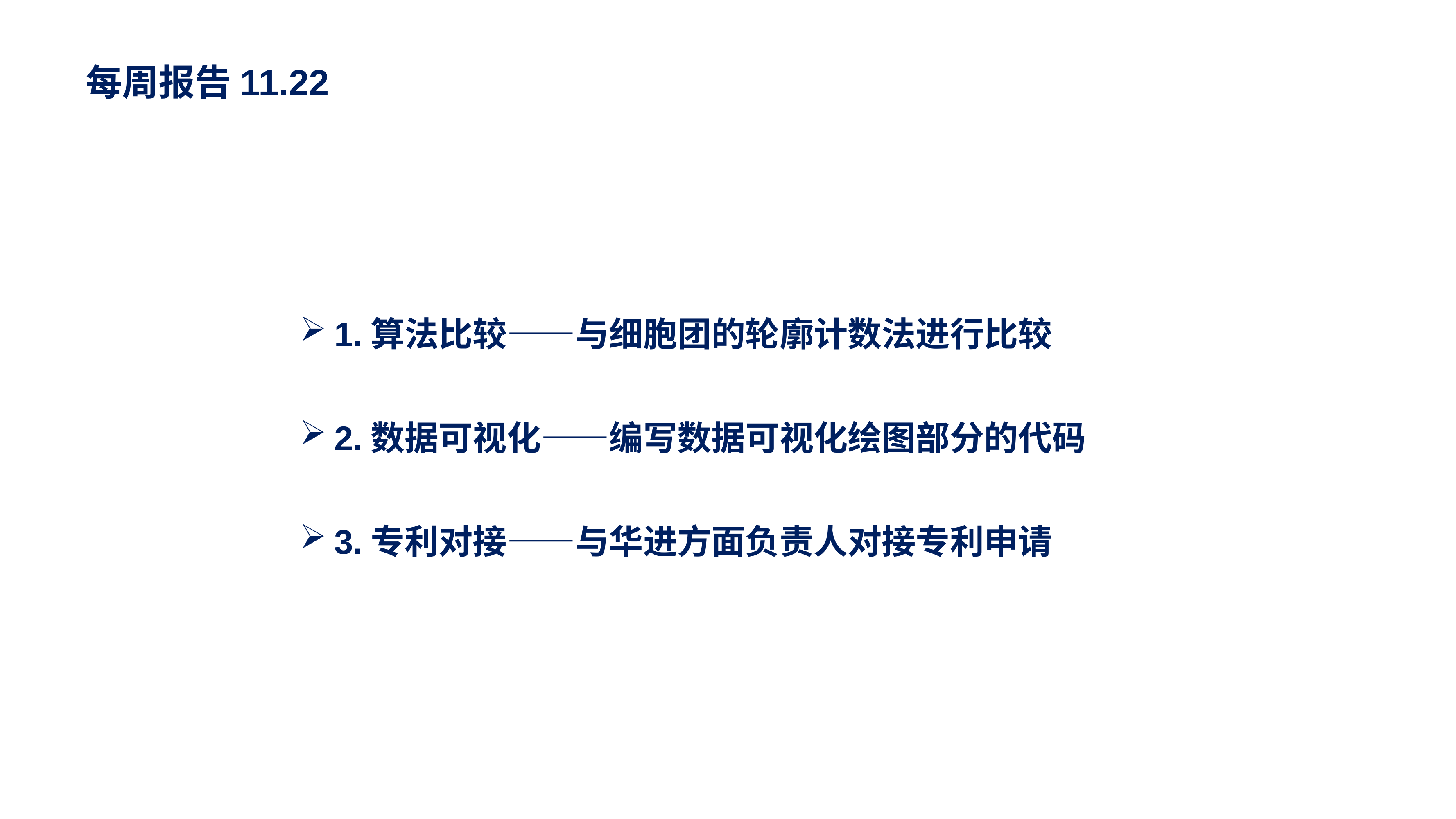

每周报告11.22
1.算法比较——与细胞团的轮廓计数法进行比较
2.数据可视化——编写数据可视化绘图部分的代码
3.专利对接——与华进方面负责人对接专利申请